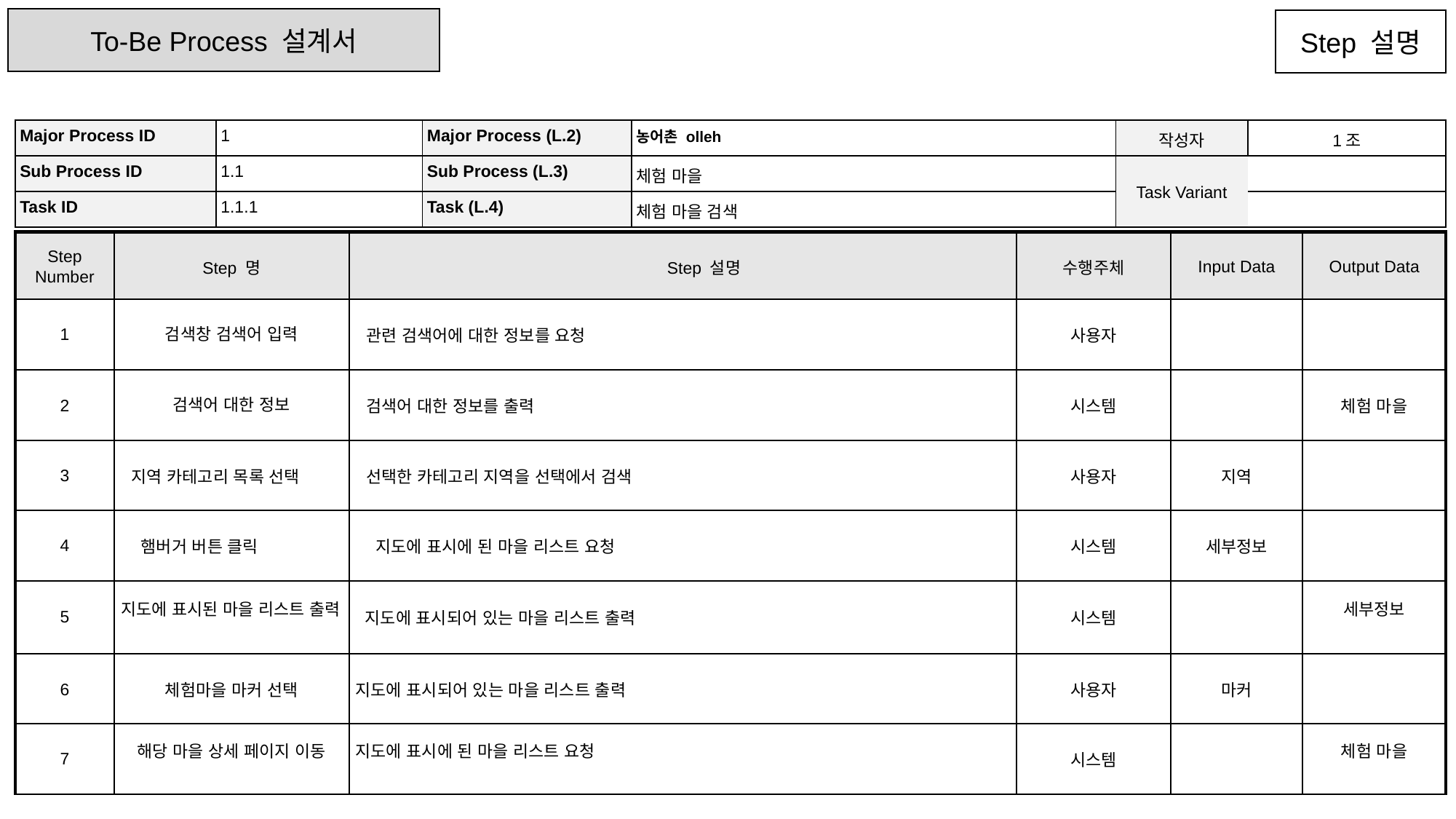

To-Be Process 설계서
Step 설명
| Major Process ID | 1 | Major Process (L.2) | 농어촌 olleh | 작성자 | 1조 |
| --- | --- | --- | --- | --- | --- |
| Sub Process ID | 1.1 | Sub Process (L.3) | 체험 마을 | Task Variant |  |
| Task ID | 1.1.1 | Task (L.4) | 체험 마을 검색 |  |  |
| Step Number | Step 명 | Step 설명 | 수행주체 | Input Data | Output Data |
| --- | --- | --- | --- | --- | --- |
| 1 | 검색창 검색어 입력 | 관련 검색어에 대한 정보를 요청 | 사용자 |  |  |
| 2 | 검색어 대한 정보 | 검색어 대한 정보를 출력 | 시스템 |  | 체험 마을 |
| 3 | 지역 카테고리 목록 선택 | 선택한 카테고리 지역을 선택에서 검색 | 사용자 | 지역 |  |
| 4 | 햄버거 버튼 클릭 | 지도에 표시에 된 마을 리스트 요청 | 시스템 | 세부정보 |  |
| 5 | 지도에 표시된 마을 리스트 출력 | 지도에 표시되어 있는 마을 리스트 출력 | 시스템 |  | 세부정보 |
| 6 | 체험마을 마커 선택 | 지도에 표시되어 있는 마을 리스트 출력 | 사용자 | 마커 |  |
| 7 | 해당 마을 상세 페이지 이동 | 지도에 표시에 된 마을 리스트 요청 | 시스템 |  | 체험 마을 |